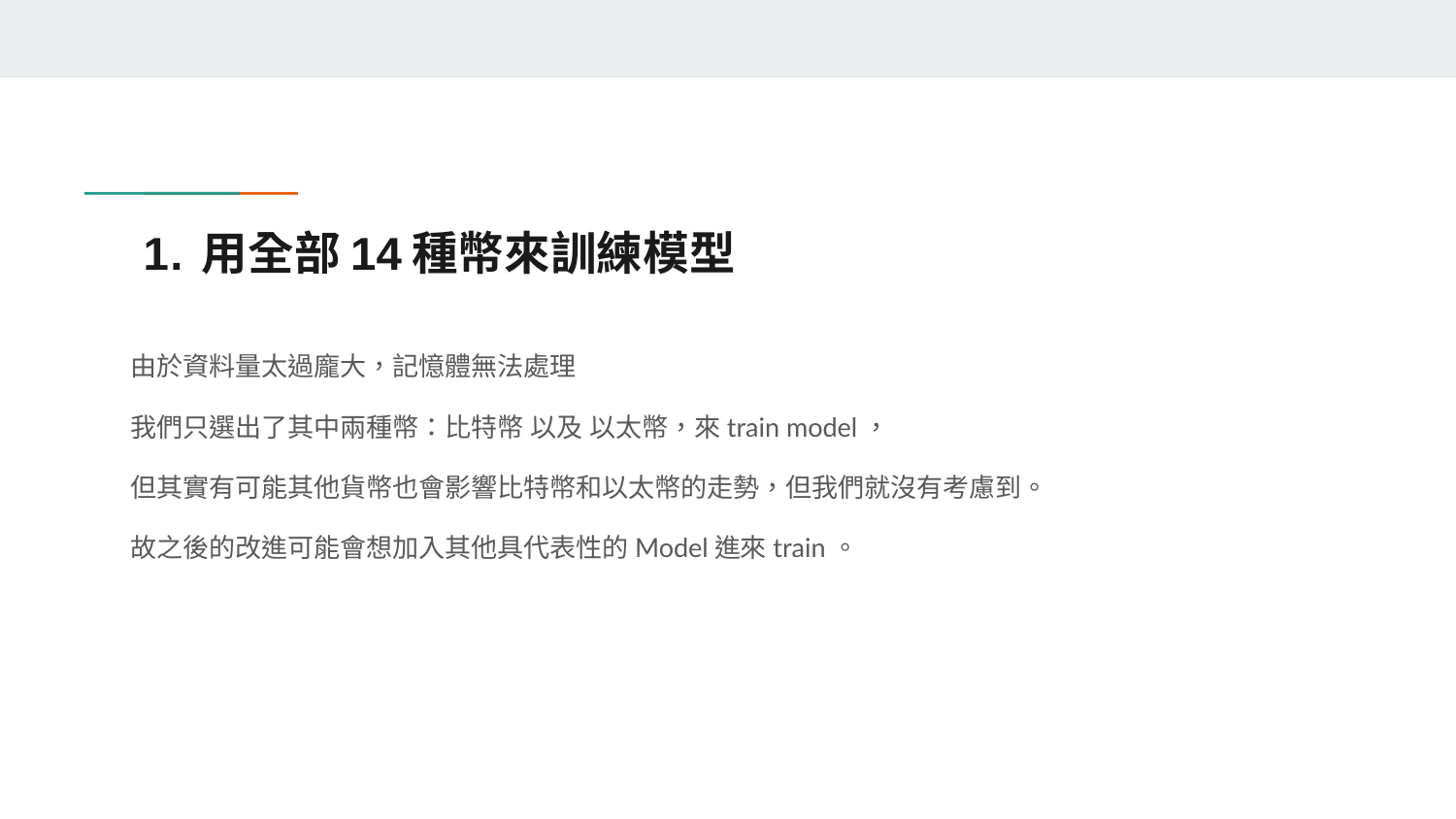

# 用全部14種幣來訓練模型
由於資料量太過龐大，記憶體無法處理
我們只選出了其中兩種幣：比特幣 以及 以太幣，來train model，
但其實有可能其他貨幣也會影響比特幣和以太幣的走勢，但我們就沒有考慮到。
故之後的改進可能會想加入其他具代表性的Model進來train。